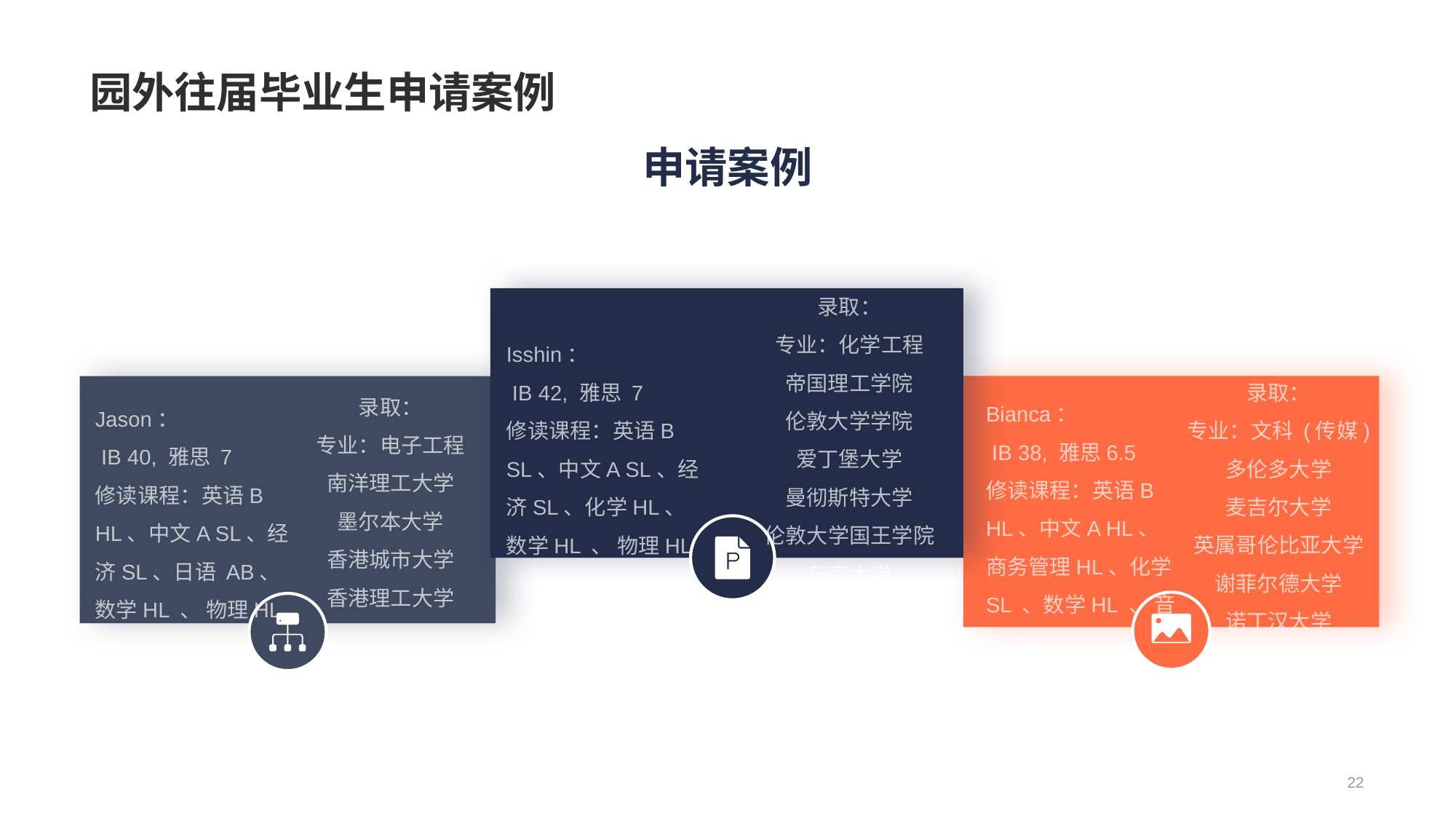

# 园外往届毕业生申请案例
申请案例

Isshin：
 IB 42, 雅思 7
修读课程：英语B SL、中文A SL、经济SL、化学HL、数学HL 、 物理HL

录取：
专业：化学工程
帝国理工学院
伦敦大学学院
爱丁堡大学
曼彻斯特大学
伦敦大学国王学院
东京大学
录取：
专业：文科 (传媒)
多伦多大学
麦吉尔大学
英属哥伦比亚大学
谢菲尔德大学
诺丁汉大学
录取：
专业：电子工程
南洋理工大学
墨尔本大学
香港城市大学
香港理工大学
Bianca：
 IB 38, 雅思6.5
修读课程：英语B HL、中文A HL、商务管理HL、化学SL 、数学HL 、 音乐SL
Jason：
 IB 40, 雅思 7
修读课程：英语B HL、中文A SL、经济SL、日语 AB、数学HL 、 物理HL
22